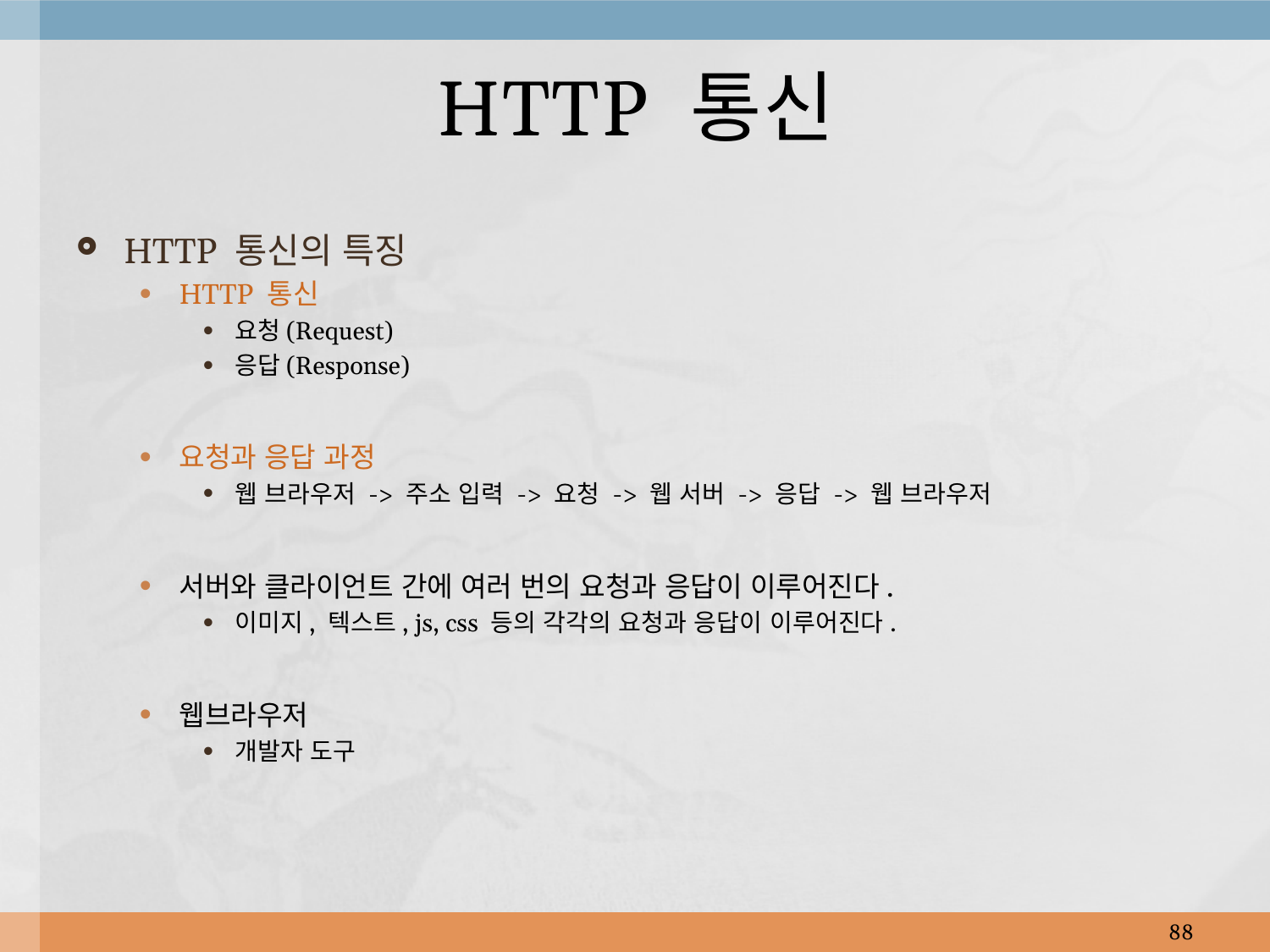

# HTTP 통신
HTTP 통신의 특징
HTTP 통신
요청(Request)
응답(Response)

요청과 응답 과정
웹 브라우저 -> 주소 입력 -> 요청 -> 웹 서버 -> 응답 -> 웹 브라우저

서버와 클라이언트 간에 여러 번의 요청과 응답이 이루어진다.
이미지, 텍스트, js, css 등의 각각의 요청과 응답이 이루어진다.

웹브라우저
개발자 도구
88